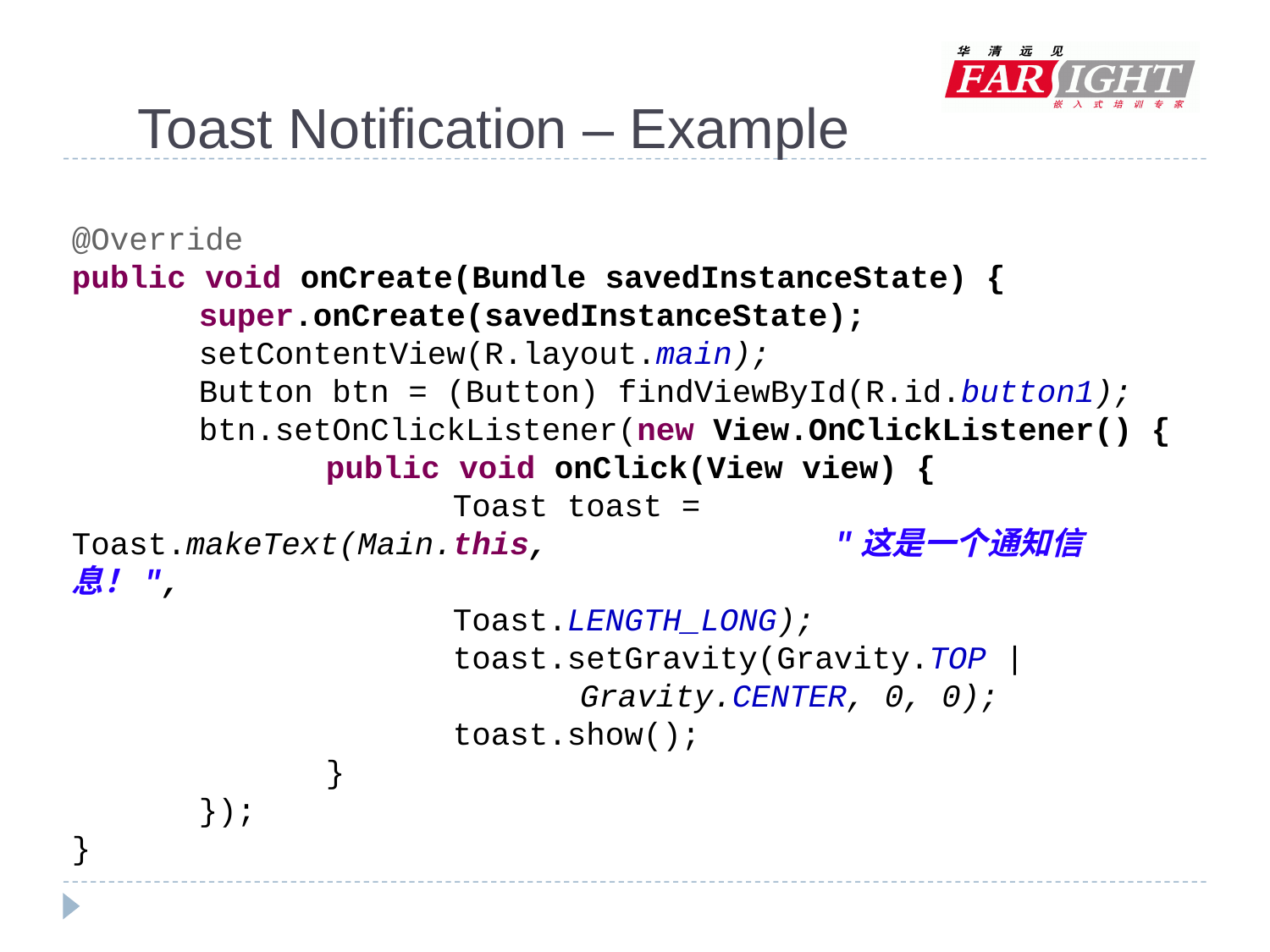

# Toast Notification – Example
@Override
public void onCreate(Bundle savedInstanceState) {
	super.onCreate(savedInstanceState);
	setContentView(R.layout.main);
	Button btn = (Button) findViewById(R.id.button1);
	btn.setOnClickListener(new View.OnClickListener() {
		public void onClick(View view) {
			Toast toast = Toast.makeText(Main.this, 			"这是一个通知信息！",
			Toast.LENGTH_LONG);
			toast.setGravity(Gravity.TOP | 					Gravity.CENTER, 0, 0);
			toast.show();
		}
	});
}